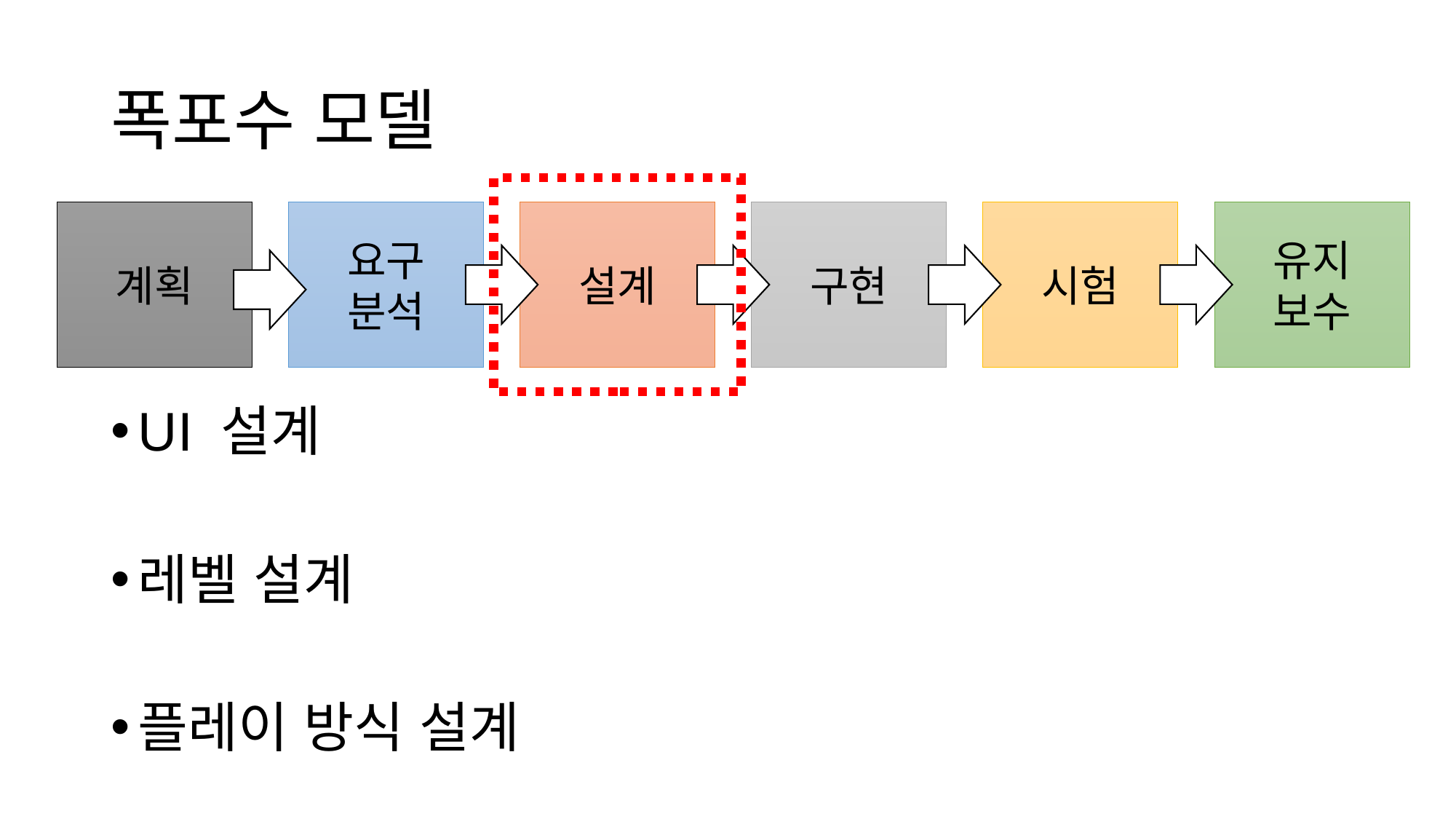

# 폭포수 모델

계획
요구
분석
설계
구현
시험
유지
보수

UI 설계

레벨 설계

플레이 방식 설계